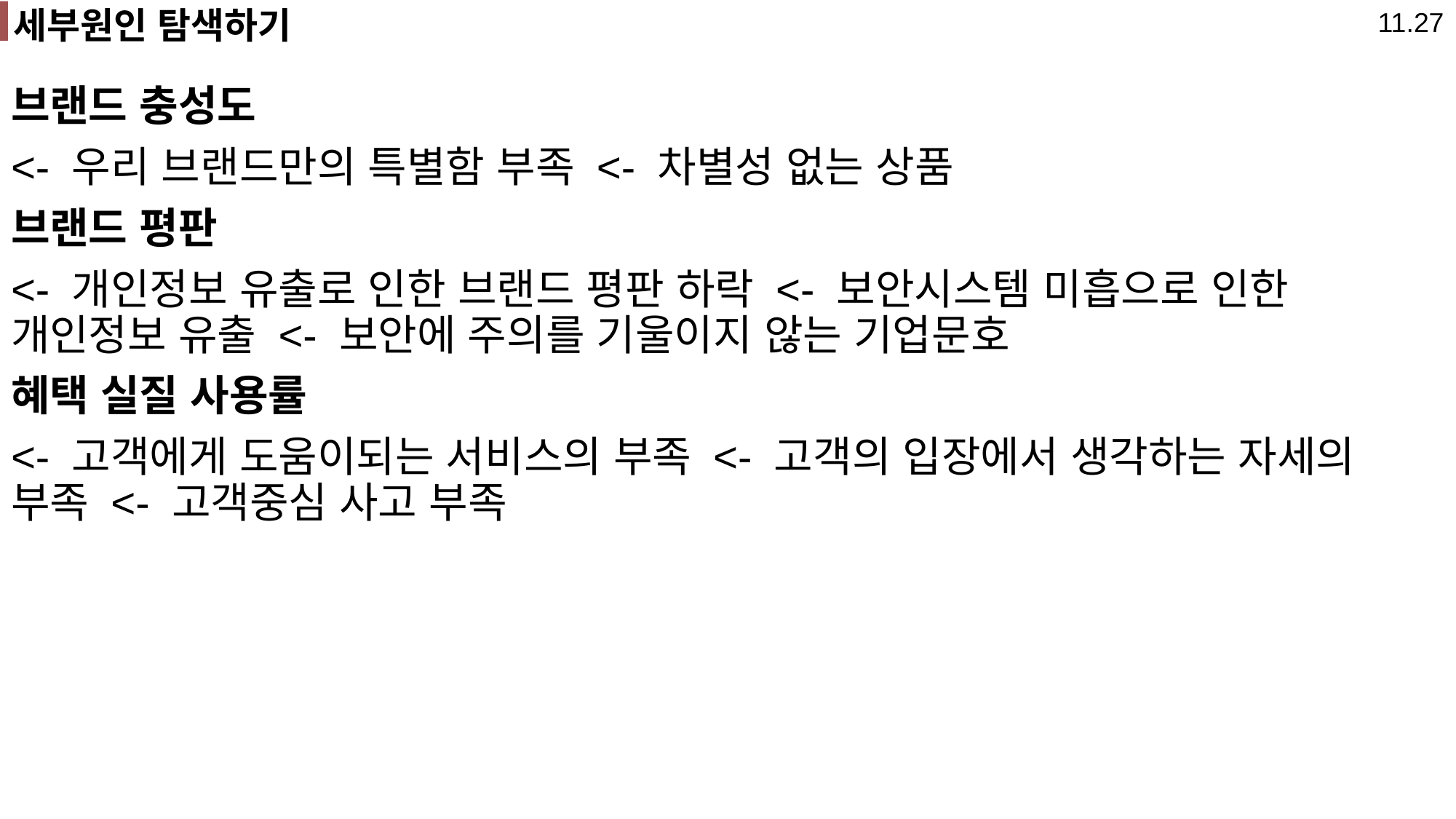

11.27
세부원인 탐색하기

브랜드 충성도
<- 우리 브랜드만의 특별함 부족 <- 차별성 없는 상품
브랜드 평판
<- 개인정보 유출로 인한 브랜드 평판 하락 <- 보안시스템 미흡으로 인한 개인정보 유출 <- 보안에 주의를 기울이지 않는 기업문호
혜택 실질 사용률
<- 고객에게 도움이되는 서비스의 부족 <- 고객의 입장에서 생각하는 자세의 부족 <- 고객중심 사고 부족